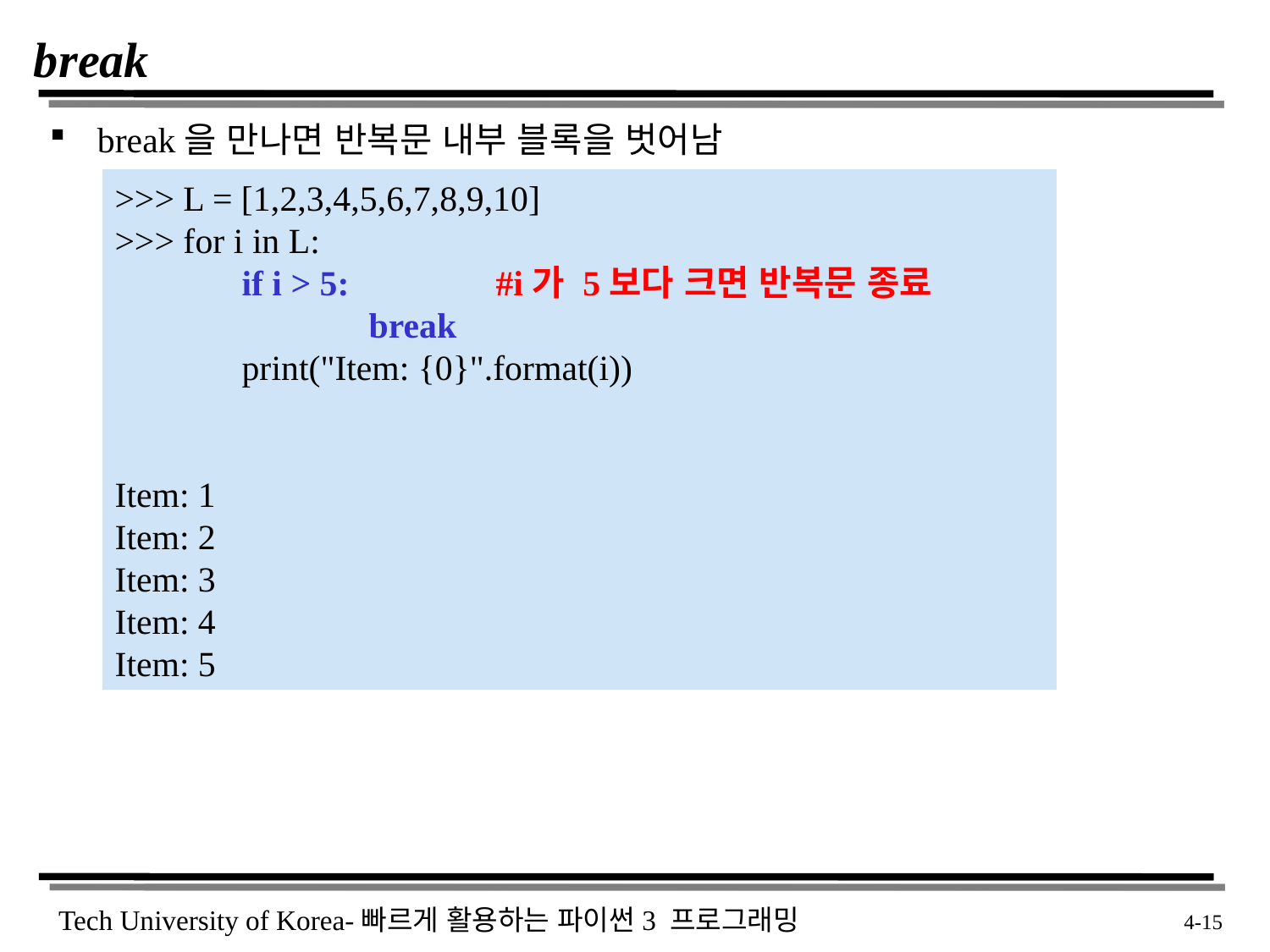

# break
break을 만나면 반복문 내부 블록을 벗어남

>>> L = [1,2,3,4,5,6,7,8,9,10]
>>> for i in L:
	if i > 5: 		#i가 5보다 크면 반복문 종료
		break
	print("Item: {0}".format(i))

Item: 1
Item: 2
Item: 3
Item: 4
Item: 5
 4-15